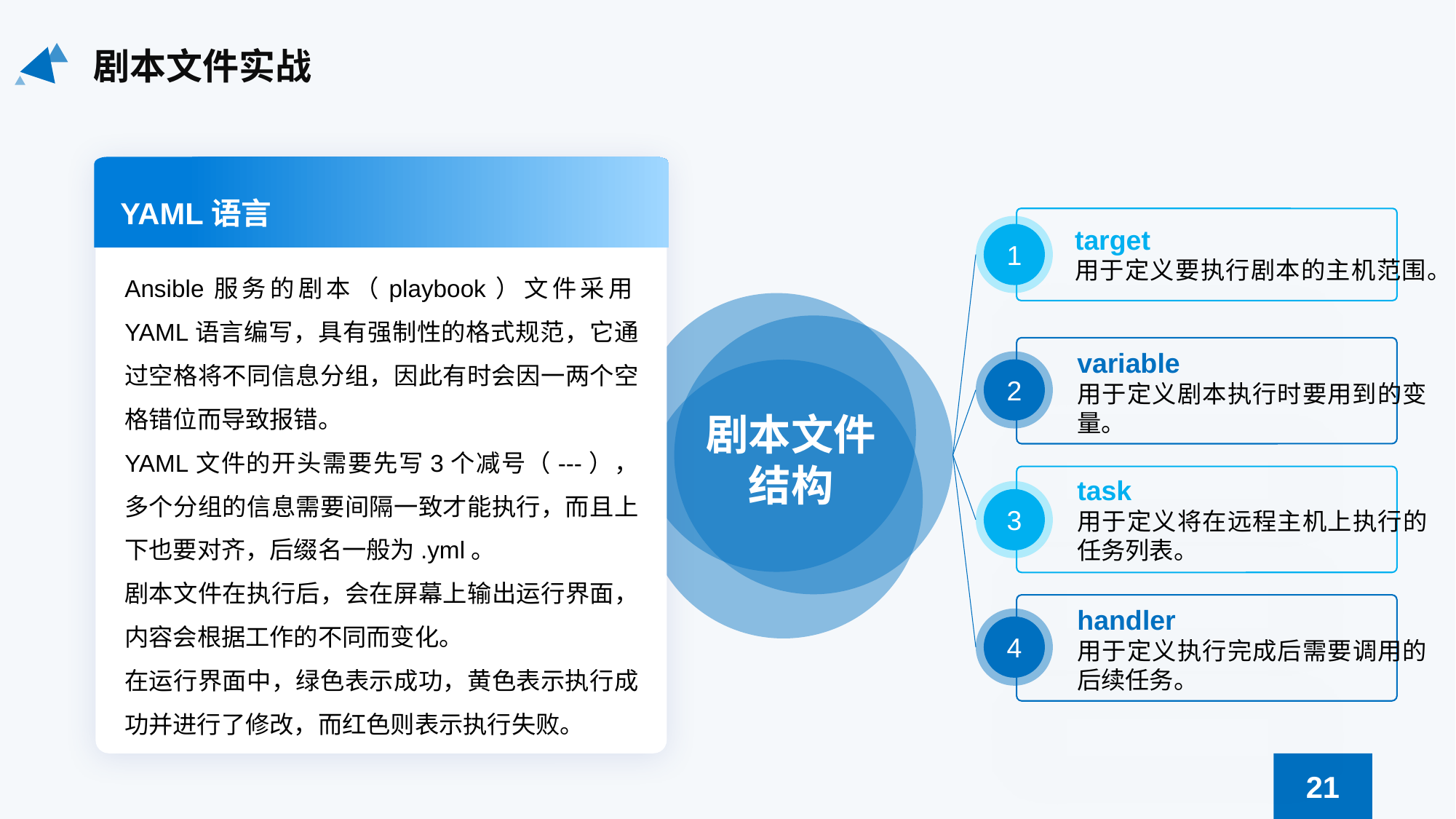

剧本文件实战

YAML语言

target
用于定义要执行剧本的主机范围。
1
Ansible服务的剧本（playbook）文件采用YAML语言编写，具有强制性的格式规范，它通过空格将不同信息分组，因此有时会因一两个空格错位而导致报错。
YAML文件的开头需要先写3个减号（---），多个分组的信息需要间隔一致才能执行，而且上下也要对齐，后缀名一般为.yml。
剧本文件在执行后，会在屏幕上输出运行界面，内容会根据工作的不同而变化。
在运行界面中，绿色表示成功，黄色表示执行成功并进行了修改，而红色则表示执行失败。

variable
用于定义剧本执行时要用到的变量。

2

剧本文件
结构

task
用于定义将在远程主机上执行的任务列表。

3

handler
用于定义执行完成后需要调用的后续任务。

4

21